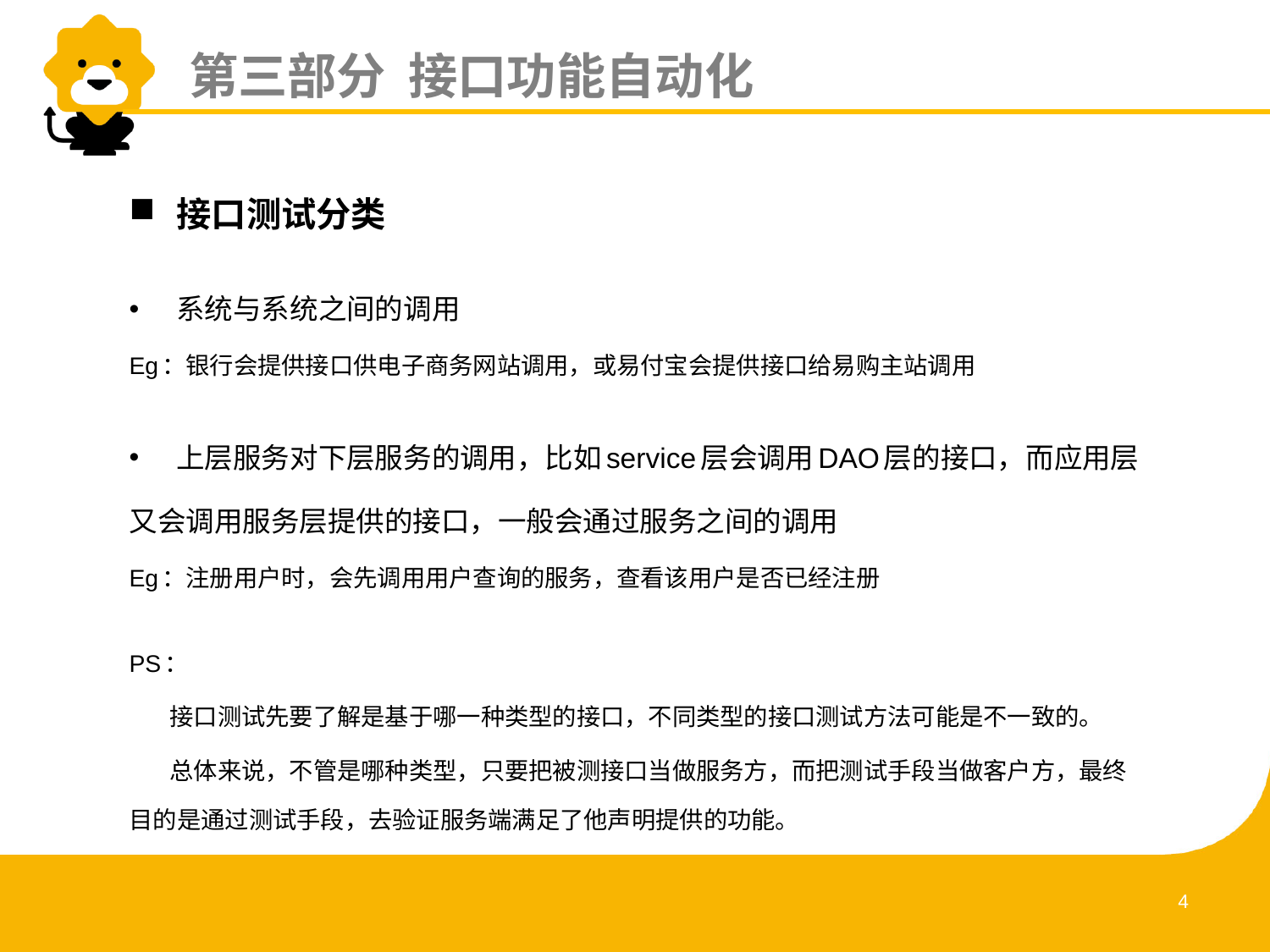

第三部分  接口功能自动化
接口测试分类

系统与系统之间的调用
Eg：银行会提供接口供电子商务网站调用，或易付宝会提供接口给易购主站调用

上层服务对下层服务的调用，比如service层会调用DAO层的接口，而应用层
又会调用服务层提供的接口，一般会通过服务之间的调用
Eg：注册用户时，会先调用用户查询的服务，查看该用户是否已经注册

PS：
       接口测试先要了解是基于哪一种类型的接口，不同类型的接口测试方法可能是不一致的。
       总体来说，不管是哪种类型，只要把被测接口当做服务方，而把测试手段当做客户方，最终目的是通过测试手段，去验证服务端满足了他声明提供的功能。